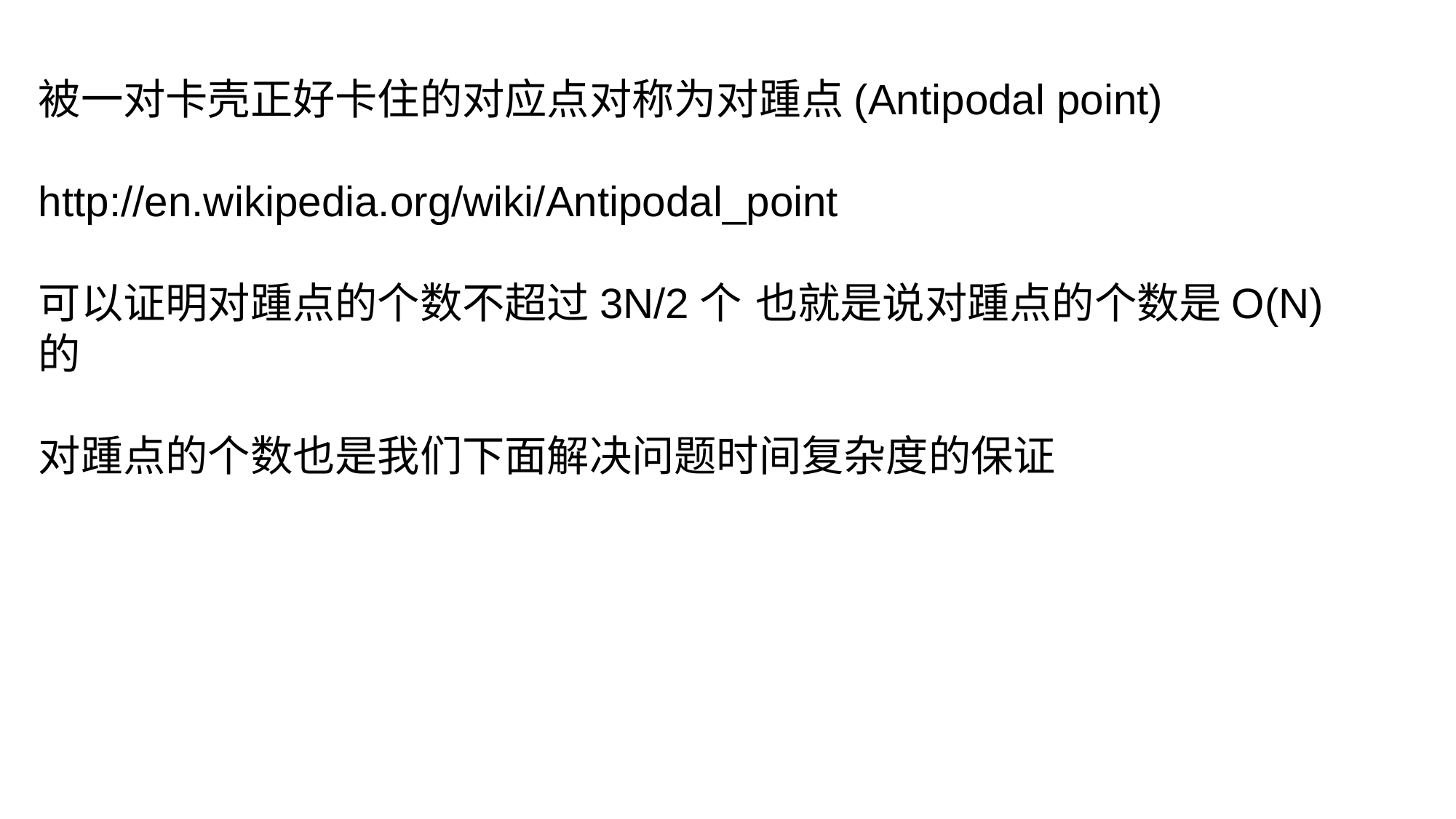

被一对卡壳正好卡住的对应点对称为对踵点(Antipodal point)

http://en.wikipedia.org/wiki/Antipodal_point

可以证明对踵点的个数不超过3N/2个 也就是说对踵点的个数是O(N)的

对踵点的个数也是我们下面解决问题时间复杂度的保证